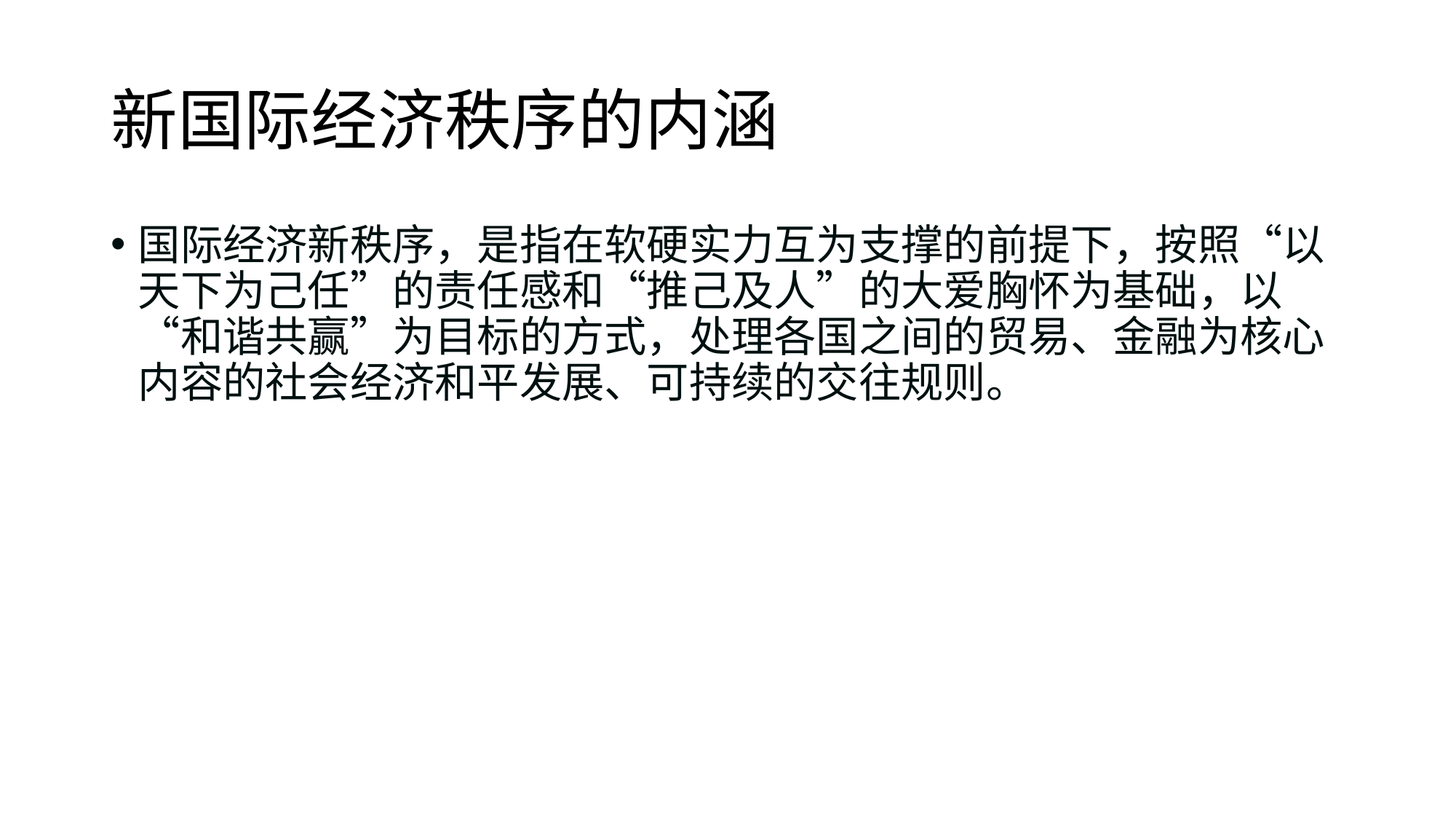

# 新国际经济秩序的内涵
国际经济新秩序，是指在软硬实力互为支撑的前提下，按照“以天下为己任”的责任感和“推己及人”的大爱胸怀为基础，以“和谐共赢”为目标的方式，处理各国之间的贸易、金融为核心内容的社会经济和平发展、可持续的交往规则。